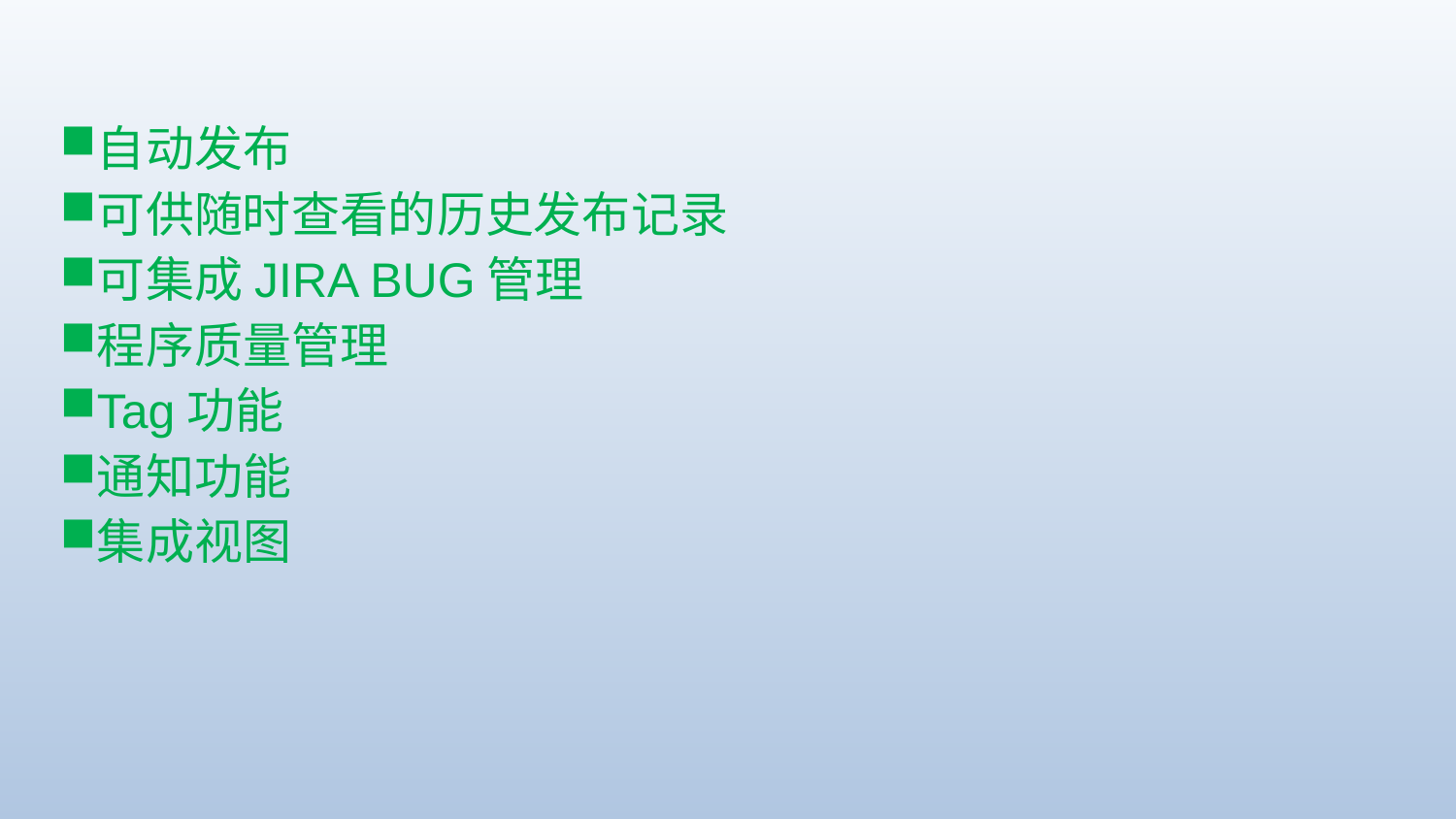

#
自动发布
可供随时查看的历史发布记录
可集成JIRA BUG管理
程序质量管理
Tag功能
通知功能
集成视图